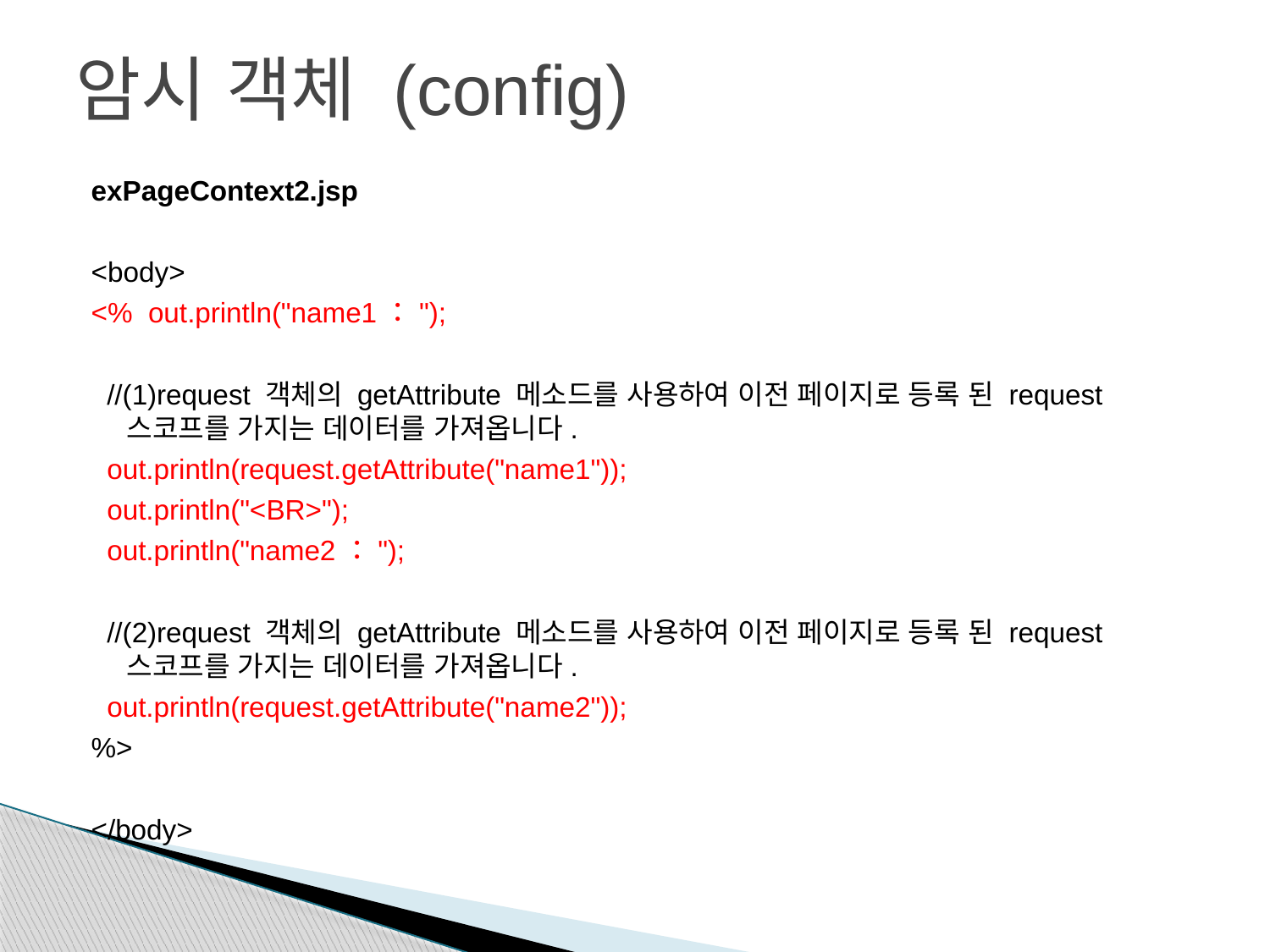

# 암시 객체 (config)
exPageContext2.jsp

<body>
<%  out.println("name1：");

  //(1)request 객체의 getAttribute 메소드를 사용하여 이전 페이지로 등록 된 request 스코프를 가지는 데이터를 가져옵니다.
  out.println(request.getAttribute("name1"));
  out.println("<BR>");
  out.println("name2：");

  //(2)request 객체의 getAttribute 메소드를 사용하여 이전 페이지로 등록 된 request 스코프를 가지는 데이터를 가져옵니다.
  out.println(request.getAttribute("name2"));
%>

</body>